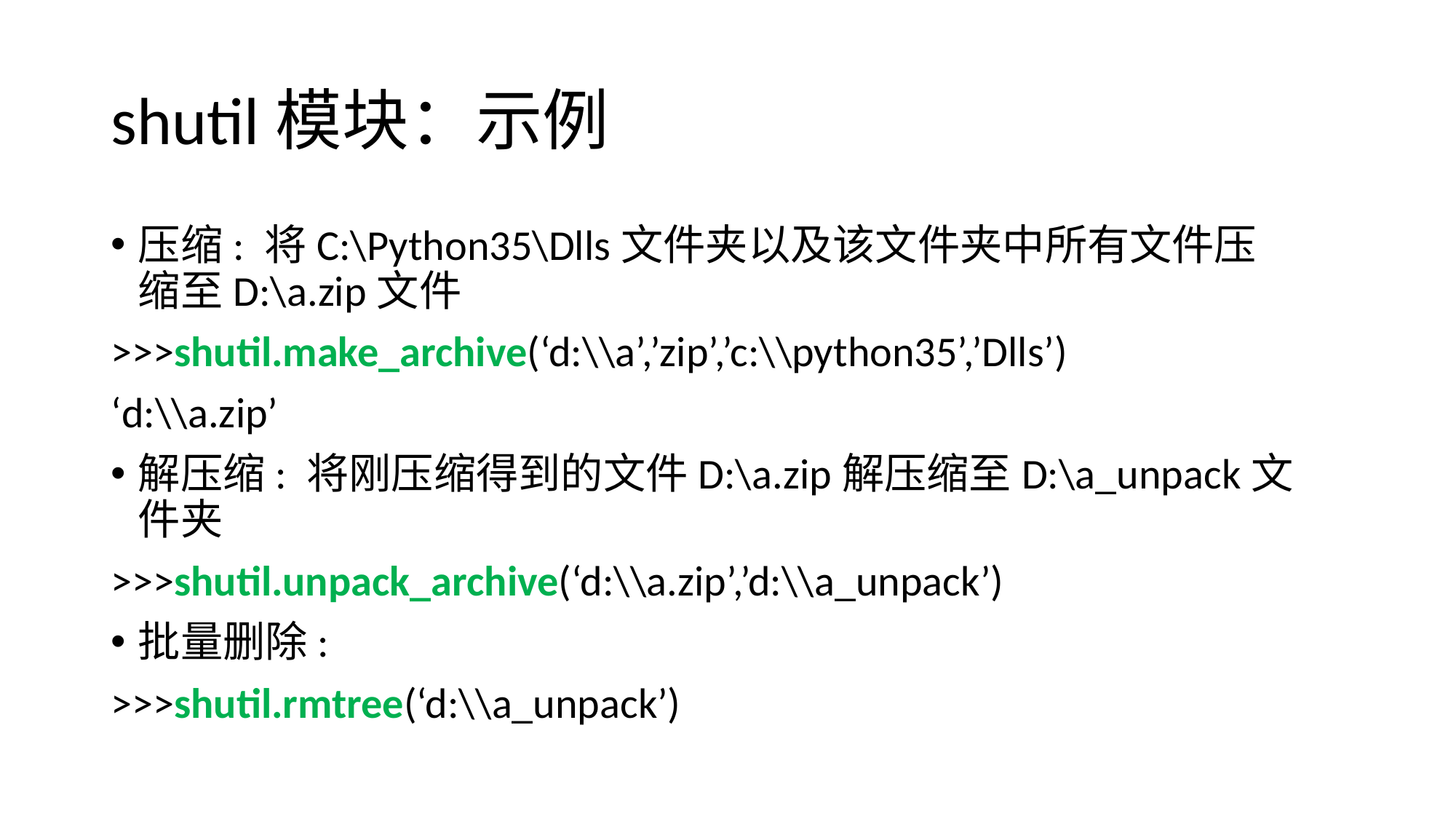

# shutil模块：示例
压缩: 将C:\Python35\Dlls文件夹以及该文件夹中所有文件压缩至D:\a.zip文件
>>>shutil.make_archive(‘d:\\a’,’zip’,’c:\\python35’,’Dlls’)
‘d:\\a.zip’
解压缩: 将刚压缩得到的文件D:\a.zip解压缩至D:\a_unpack文件夹
>>>shutil.unpack_archive(‘d:\\a.zip’,’d:\\a_unpack’)
批量删除:
>>>shutil.rmtree(‘d:\\a_unpack’)